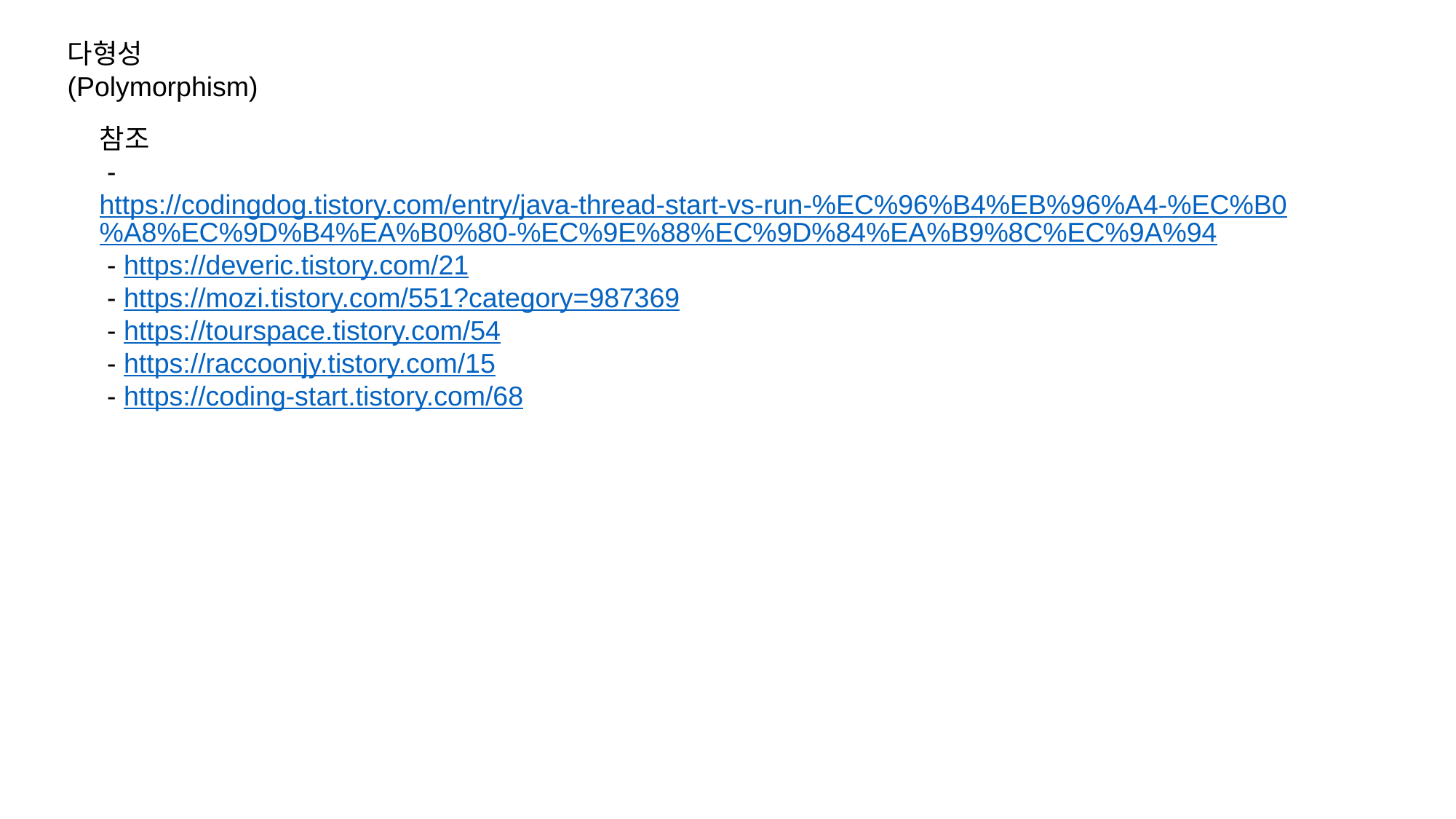

다형성(Polymorphism)
참조
 - https://codingdog.tistory.com/entry/java-thread-start-vs-run-%EC%96%B4%EB%96%A4-%EC%B0%A8%EC%9D%B4%EA%B0%80-%EC%9E%88%EC%9D%84%EA%B9%8C%EC%9A%94
 - https://deveric.tistory.com/21
 - https://mozi.tistory.com/551?category=987369
 - https://tourspace.tistory.com/54
 - https://raccoonjy.tistory.com/15
 - https://coding-start.tistory.com/68